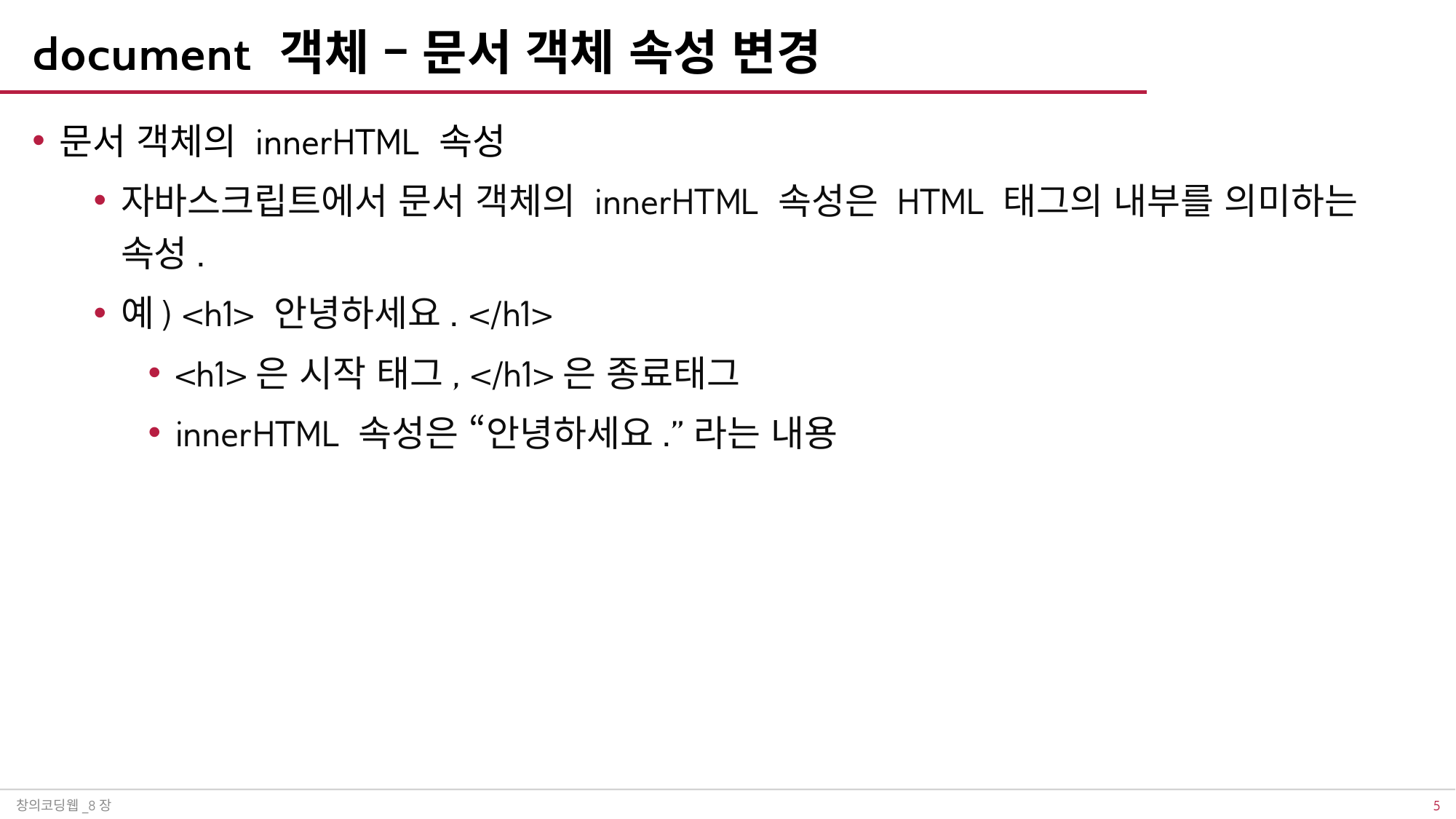

# document 객체 – 문서 객체 속성 변경
문서 객체의 innerHTML 속성
자바스크립트에서 문서 객체의 innerHTML 속성은 HTML 태그의 내부를 의미하는 속성.
예) <h1> 안녕하세요. </h1>
<h1>은 시작 태그, </h1>은 종료태그
innerHTML 속성은 “안녕하세요.”라는 내용
5
창의코딩웹_8장